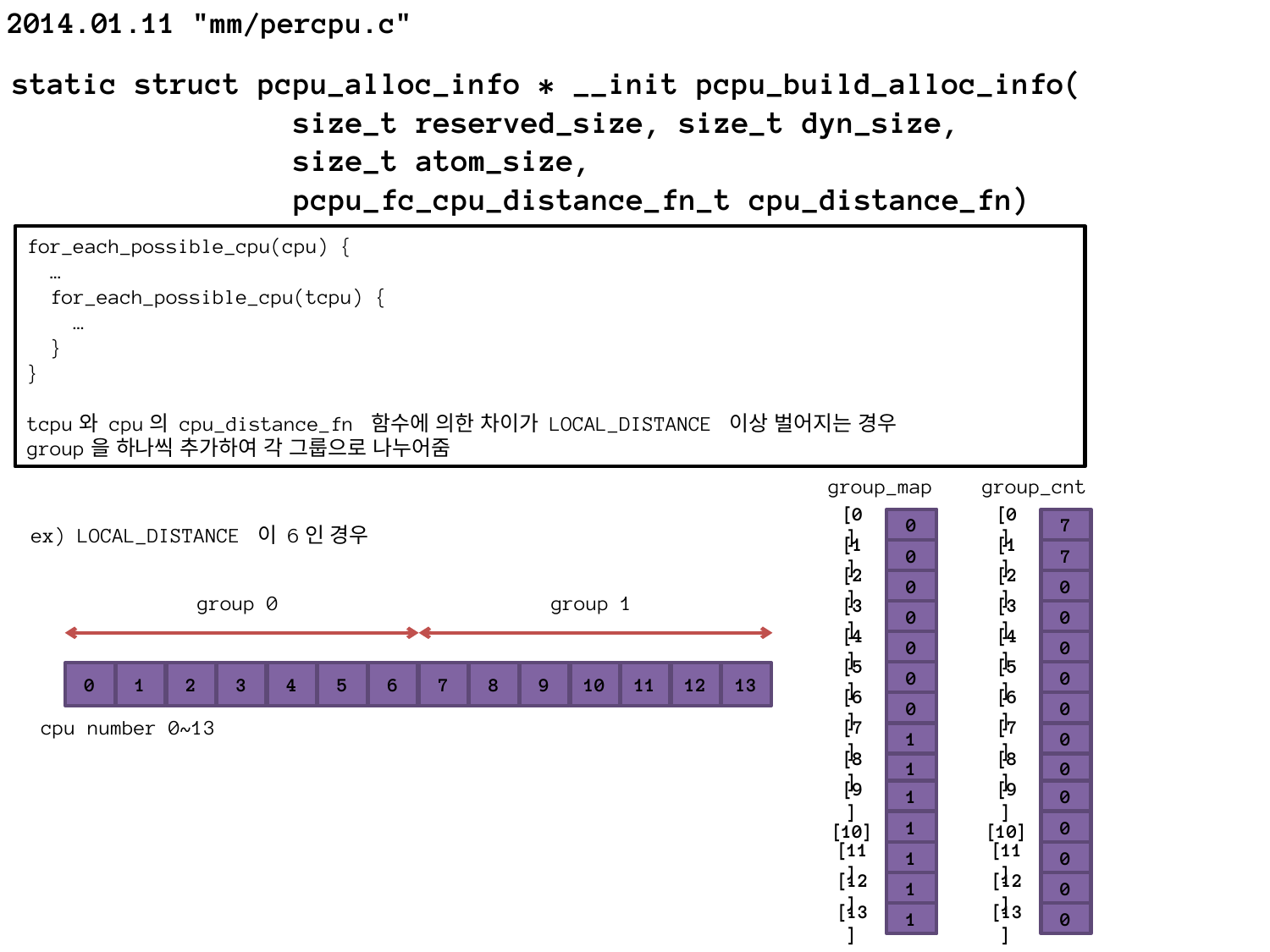

# 2014.01.11 "mm/percpu.c"
static struct pcpu_alloc_info * __init pcpu_build_alloc_info(
                size_t reserved_size, size_t dyn_size,
                size_t atom_size,
                pcpu_fc_cpu_distance_fn_t cpu_distance_fn)
for_each_possible_cpu(cpu) {
  …
  for_each_possible_cpu(tcpu) {
    …
  }
}

tcpu와 cpu의 cpu_distance_fn 함수에 의한 차이가 LOCAL_DISTANCE 이상 벌어지는 경우
group을 하나씩 추가하여 각 그룹으로 나누어줌
group_cnt
group_map
[0]
[1]
[2]
[3]
[4]
[5]
[6]
[7]
[8]
[9]
[10]
[11]
[12]
[13]
[0]
[1]
[2]
[3]
[4]
[5]
[6]
[7]
[8]
[9]
[10]
[11]
[12]
[13]
0
7
ex) LOCAL_DISTANCE 이 6인 경우
0
7
0
0
group 0
group 1
0
0
0
0
0
0
0
1
2
3
4
5
6
7
8
9
10
11
12
13
0
0
cpu number 0~13
1
0
1
0
1
0
1
0
1
0
1
0
1
0